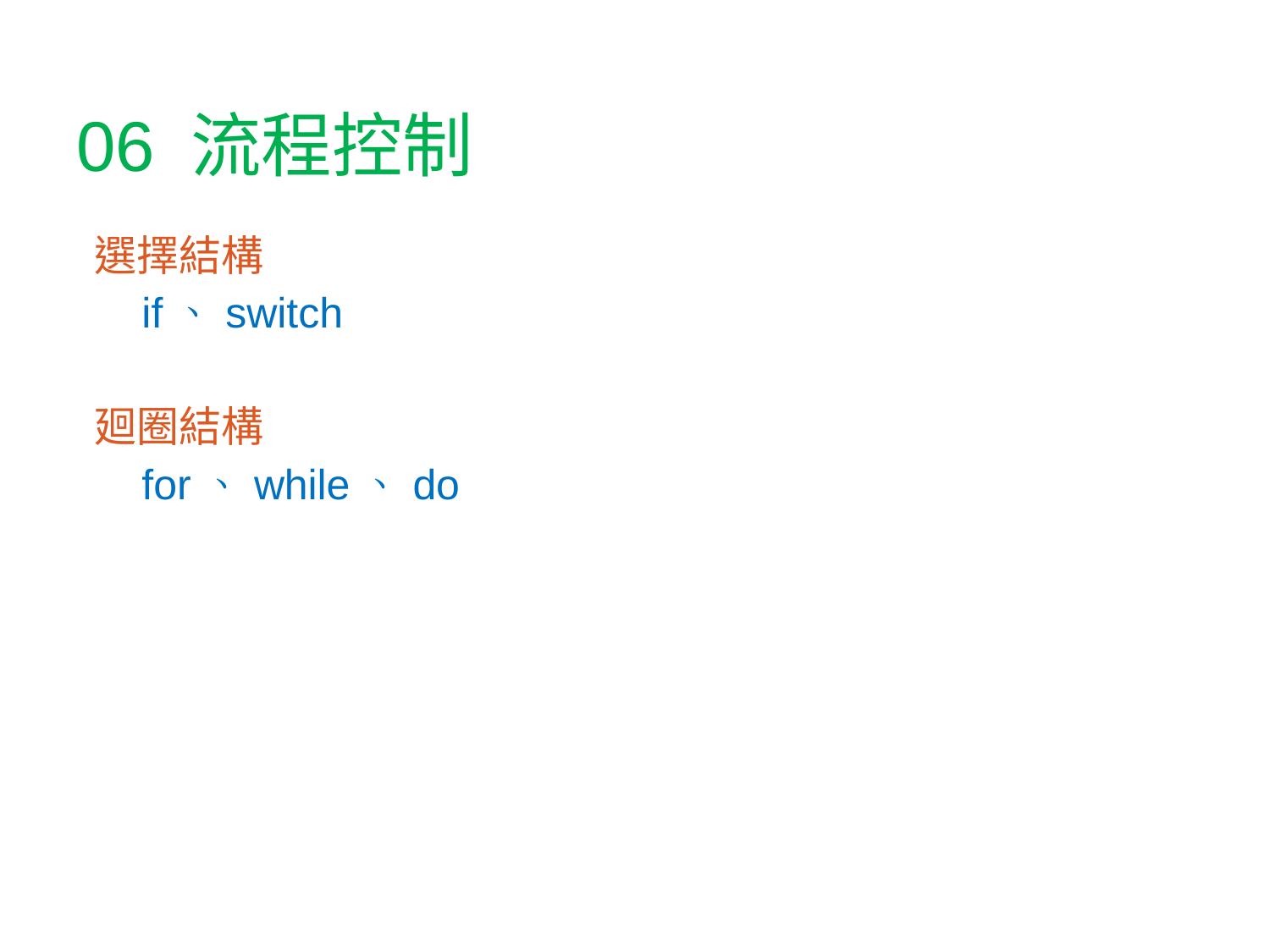

# 06 流程控制
選擇結構
    if、switch

廻圈結構
    for、while、do